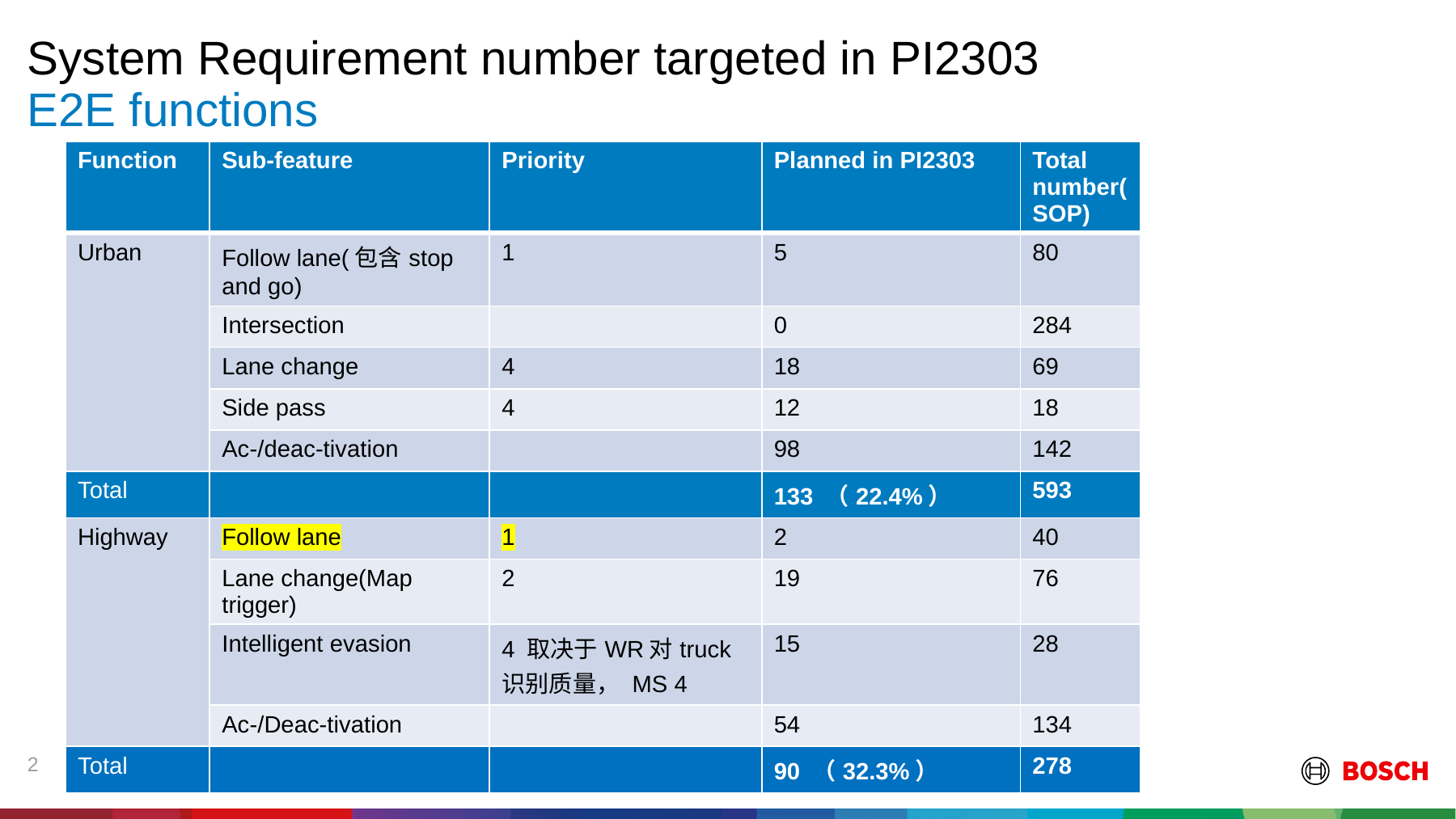

System Requirement number targeted in PI2303
# E2E functions
| Function | Sub-feature | Priority | Planned in PI2303 | Total number(SOP) |
| --- | --- | --- | --- | --- |
| Urban | Follow lane(包含stop and go) | 1 | 5 | 80 |
|  | Intersection |  | 0 | 284 |
|  | Lane change | 4 | 18 | 69 |
|  | Side pass | 4 | 12 | 18 |
|  | Ac-/deac-tivation |  | 98 | 142 |
| Total |  |  | 133 （22.4%） | 593 |
| Highway | Follow lane | 1 | 2 | 40 |
|  | Lane change(Map trigger) | 2 | 19 | 76 |
|  | Intelligent evasion | 4 取决于WR对truck 识别质量， MS 4 | 15 | 28 |
|  | Ac-/Deac-tivation |  | 54 | 134 |
| Total |  |  | 90 （32.3%） | 278 |
2